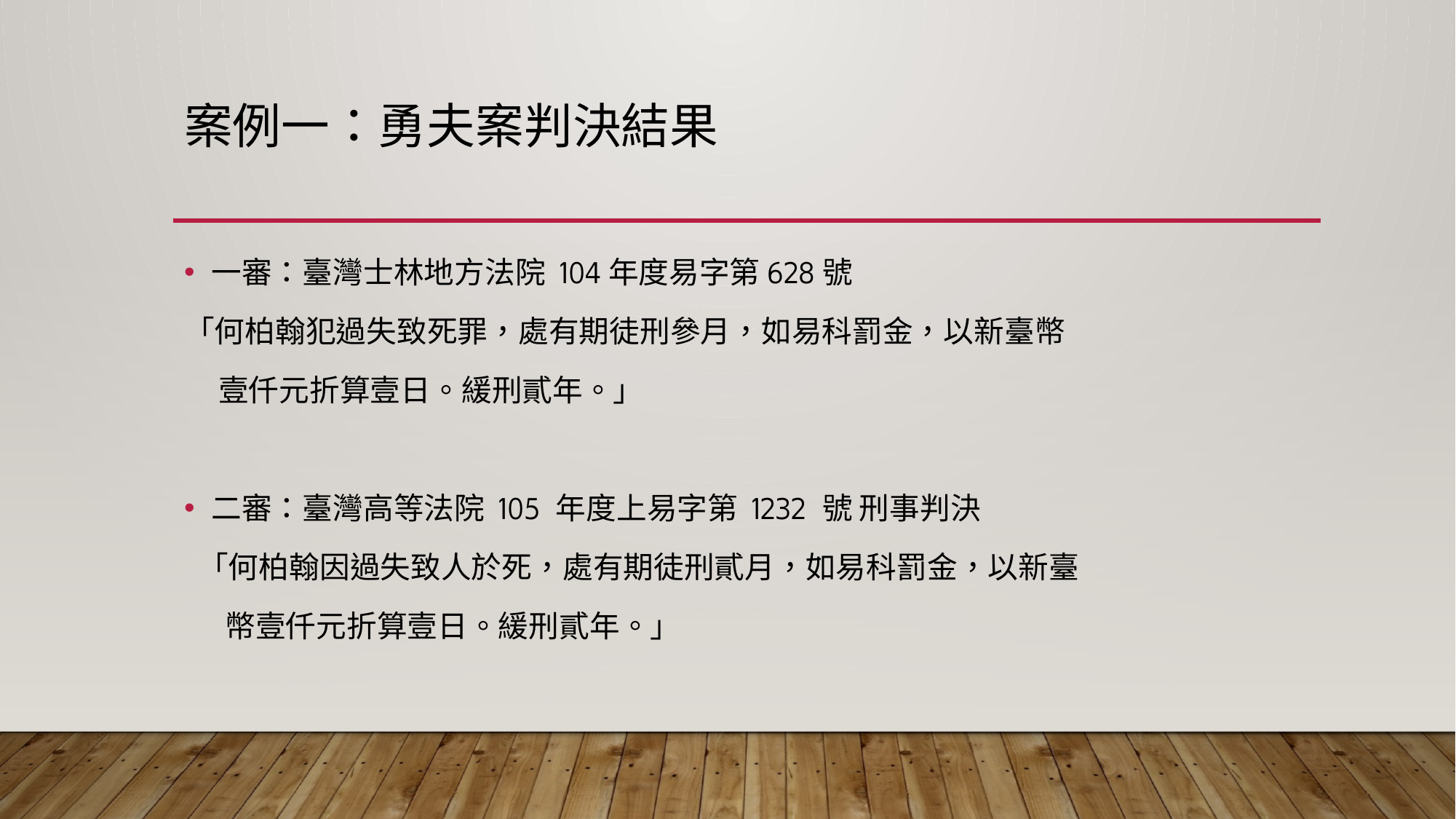

# 案例一：勇夫案判決結果
一審：臺灣士林地方法院 104年度易字第628號
「何柏翰犯過失致死罪，處有期徒刑參月，如易科罰金，以新臺幣
    壹仟元折算壹日。緩刑貳年。」

二審：臺灣高等法院 105 年度上易字第 1232 號 刑事判決
 「何柏翰因過失致人於死，處有期徒刑貳月，如易科罰金，以新臺
     幣壹仟元折算壹日。緩刑貳年。」